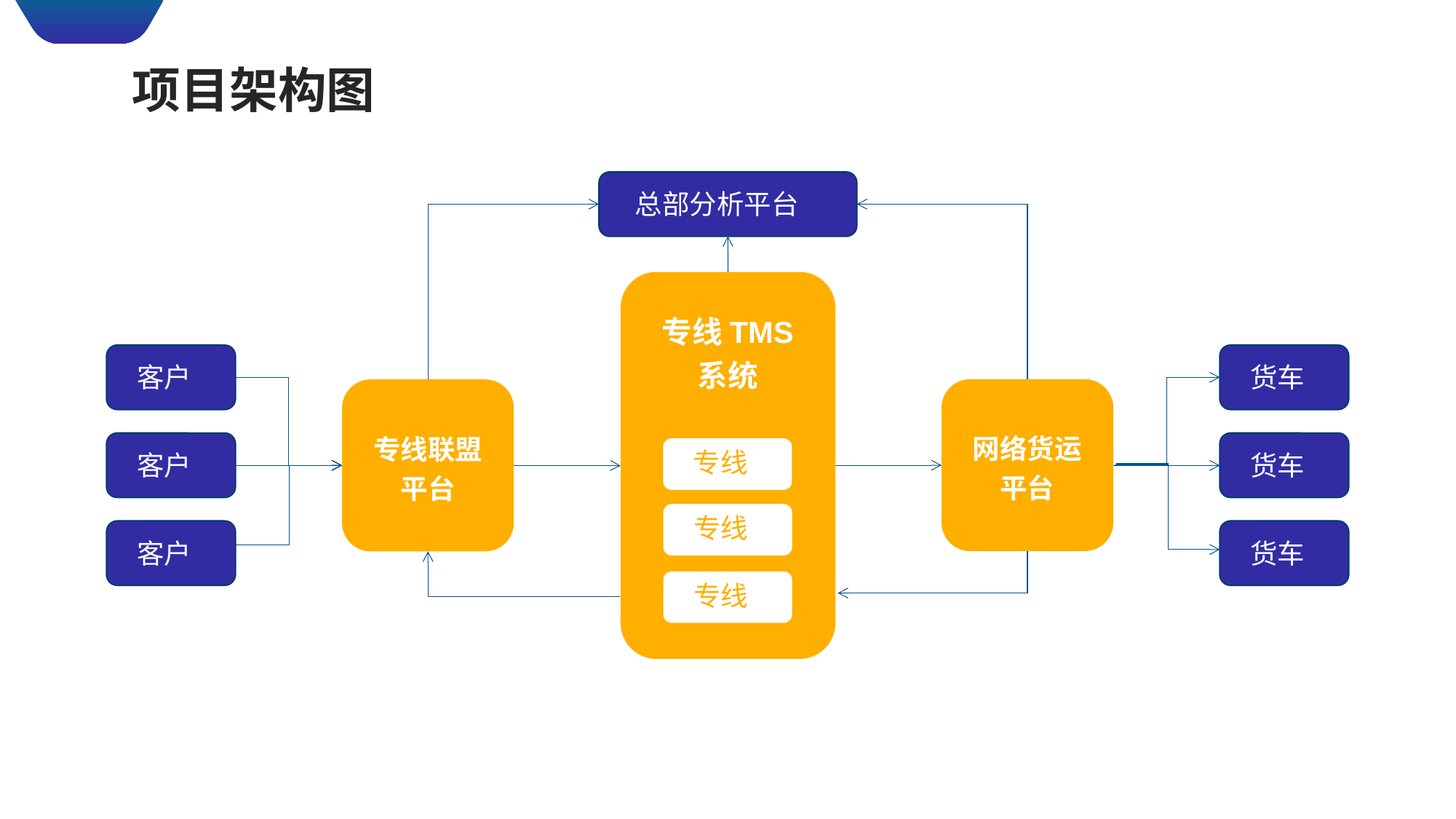

项目架构图

总部分析平台

专线TMS
系统

专线

专线

专线

客户

货车

网络货运
平台

专线联盟
平台

客户

货车

客户

货车